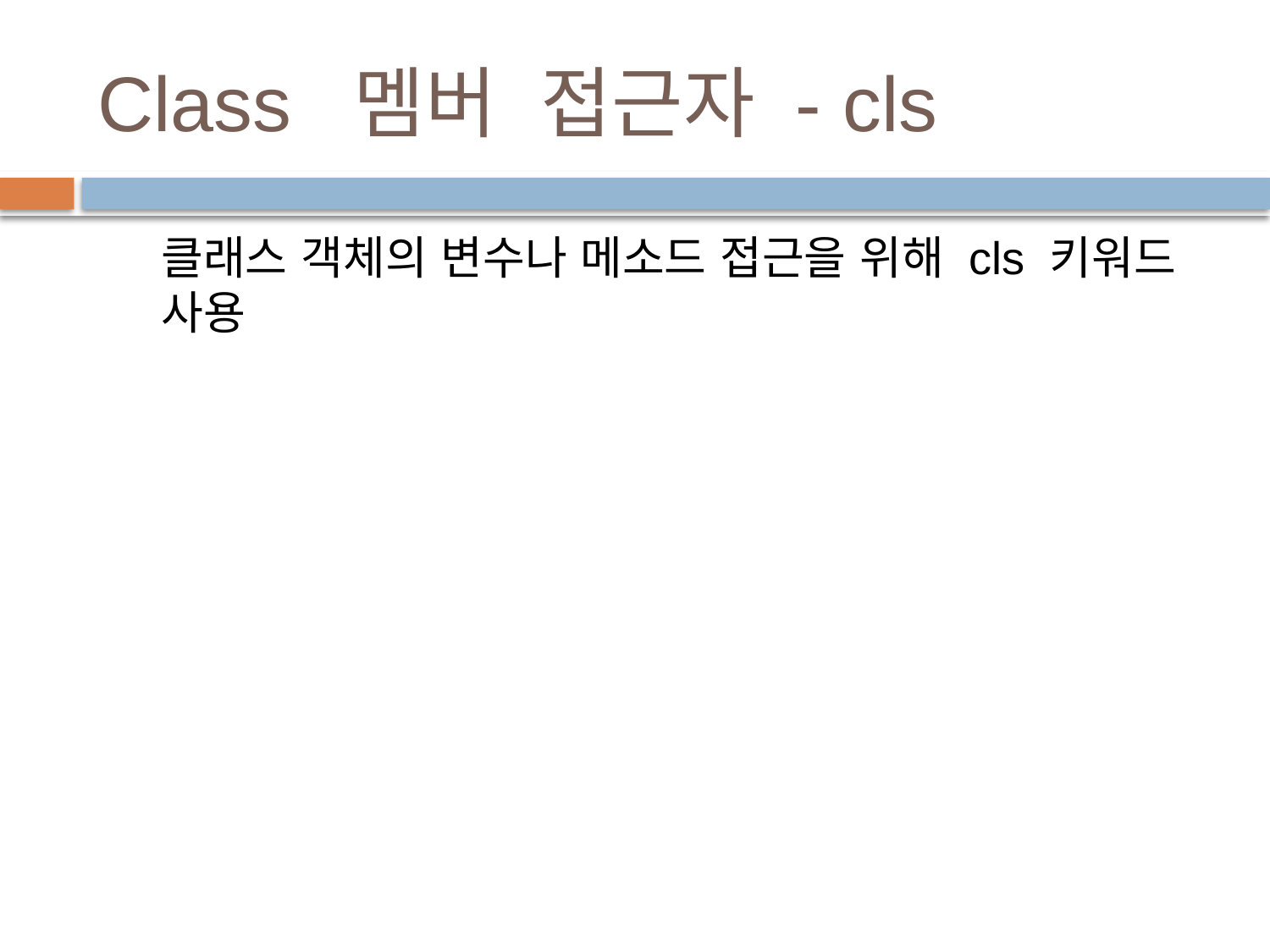

# Class  멤버  접근자 - cls
클래스 객체의 변수나 메소드 접근을 위해 cls 키워드 사용